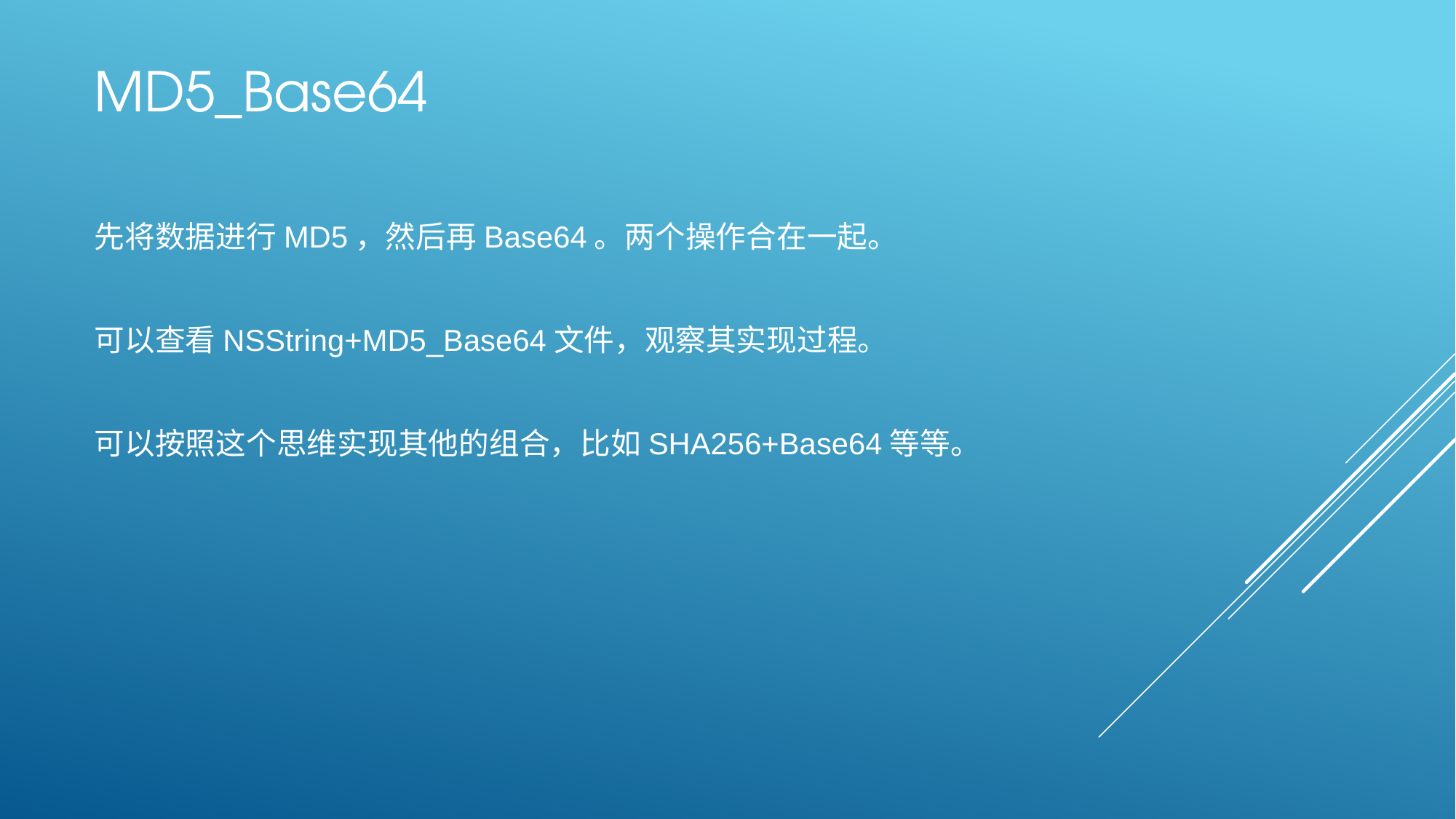

# MD5_Base64
先将数据进行MD5，然后再Base64。两个操作合在一起。

可以查看NSString+MD5_Base64文件，观察其实现过程。

可以按照这个思维实现其他的组合，比如SHA256+Base64等等。